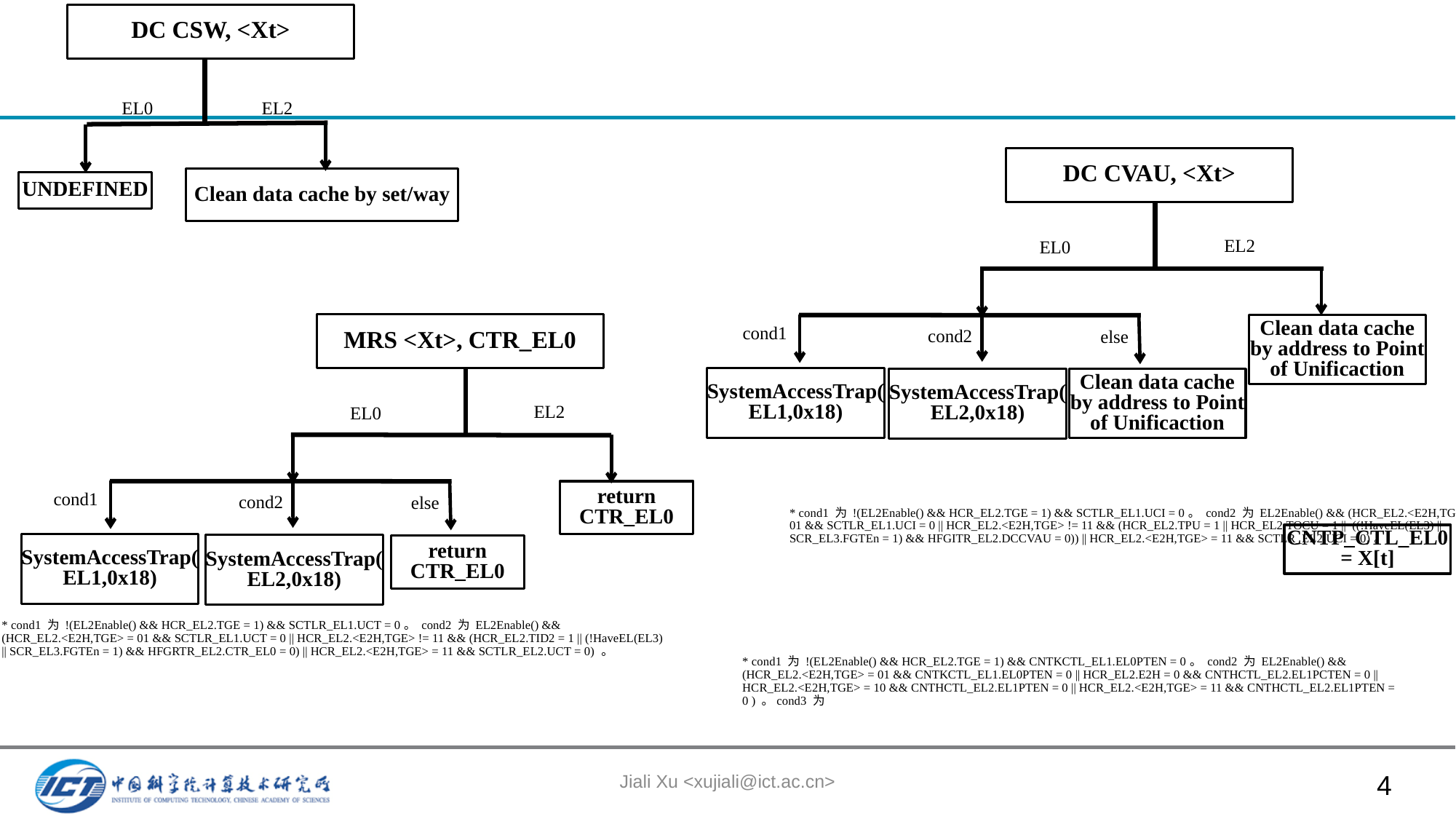

DC CSW, <Xt>
EL0
EL2
Clean data cache by set/way
UNDEFINED
DC CVAU, <Xt>
EL2
EL0
cond2
SystemAccessTrap(EL1,0x18)
SystemAccessTrap(EL2,0x18)

cond1
else
Clean data cache by address to Point of Unificaction
Clean data cache by address to Point of Unificaction
MRS <Xt>, CTR_EL0
EL2
EL0
return CTR_EL0
cond2
SystemAccessTrap(EL1,0x18)
SystemAccessTrap(EL2,0x18)
return CTR_EL0

cond1
else
* cond1 为 !(EL2Enable() && HCR_EL2.TGE = 1) && SCTLR_EL1.UCI = 0。 cond2 为 EL2Enable() && (HCR_EL2.<E2H,TGE> = 01 && SCTLR_EL1.UCI = 0 || HCR_EL2.<E2H,TGE> != 11 && (HCR_EL2.TPU = 1 || HCR_EL2.TOCU = 1 ||  ((!HaveEL(EL3) || SCR_EL3.FGTEn = 1) && HFGITR_EL2.DCCVAU = 0)) || HCR_EL2.<E2H,TGE> = 11 && SCTLR_EL2.UCI = 0)。
CNTP_CTL_EL0 = X[t]
* cond1 为 !(EL2Enable() && HCR_EL2.TGE = 1) && SCTLR_EL1.UCT = 0。 cond2 为 EL2Enable() && (HCR_EL2.<E2H,TGE> = 01 && SCTLR_EL1.UCT = 0 || HCR_EL2.<E2H,TGE> != 11 && (HCR_EL2.TID2 = 1 || (!HaveEL(EL3) || SCR_EL3.FGTEn = 1) && HFGRTR_EL2.CTR_EL0 = 0) || HCR_EL2.<E2H,TGE> = 11 && SCTLR_EL2.UCT = 0) 。
* cond1 为 !(EL2Enable() && HCR_EL2.TGE = 1) && CNTKCTL_EL1.EL0PTEN = 0。 cond2 为 EL2Enable() && (HCR_EL2.<E2H,TGE> = 01 && CNTKCTL_EL1.EL0PTEN = 0 || HCR_EL2.E2H = 0 && CNTHCTL_EL2.EL1PCTEN = 0 || HCR_EL2.<E2H,TGE> = 10 && CNTHCTL_EL2.EL1PTEN = 0 || HCR_EL2.<E2H,TGE> = 11 && CNTHCTL_EL2.EL1PTEN = 0 ) 。cond3 为
Jiali Xu <xujiali@ict.ac.cn>
4